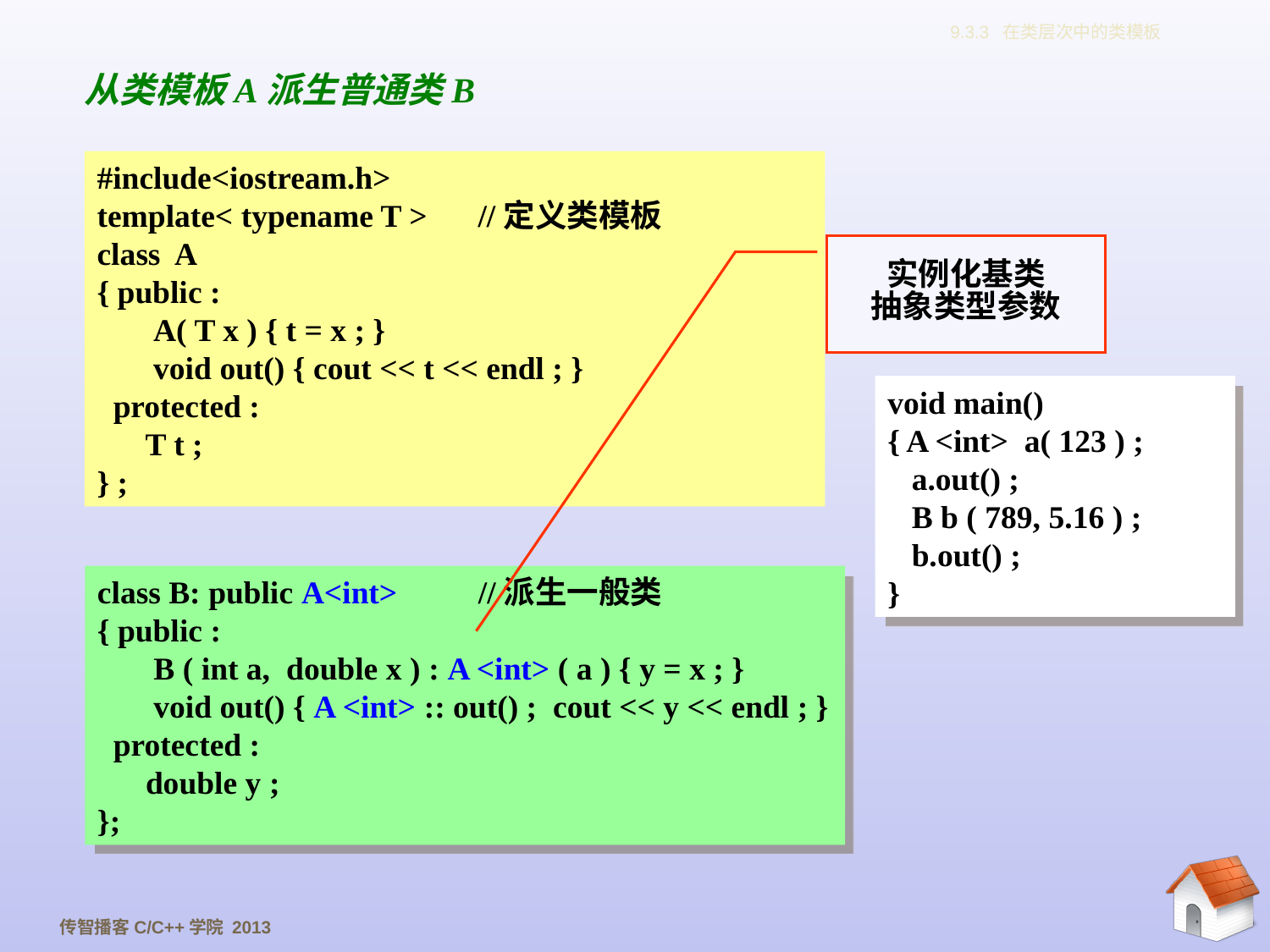

# 9.3.3  在类层次中的类模板
从类模板A派生普通类B
#include<iostream.h>
template< typename T >	//定义类模板
class  A
{ public :
       A( T x ) { t = x ; }
       void out() { cout << t << endl ; }
  protected :
      T t ;
} ;
实例化基类
抽象类型参数
void main()
{ A <int>  a( 123 ) ;
   a.out() ;
   B b ( 789, 5.16 ) ;
   b.out() ;
}
class B: public A<int>	//派生一般类
{ public :
       B ( int a,  double x ) : A <int> ( a ) { y = x ; }
       void out() { A <int> :: out() ;  cout << y << endl ; }
  protected :
      double y ;
};